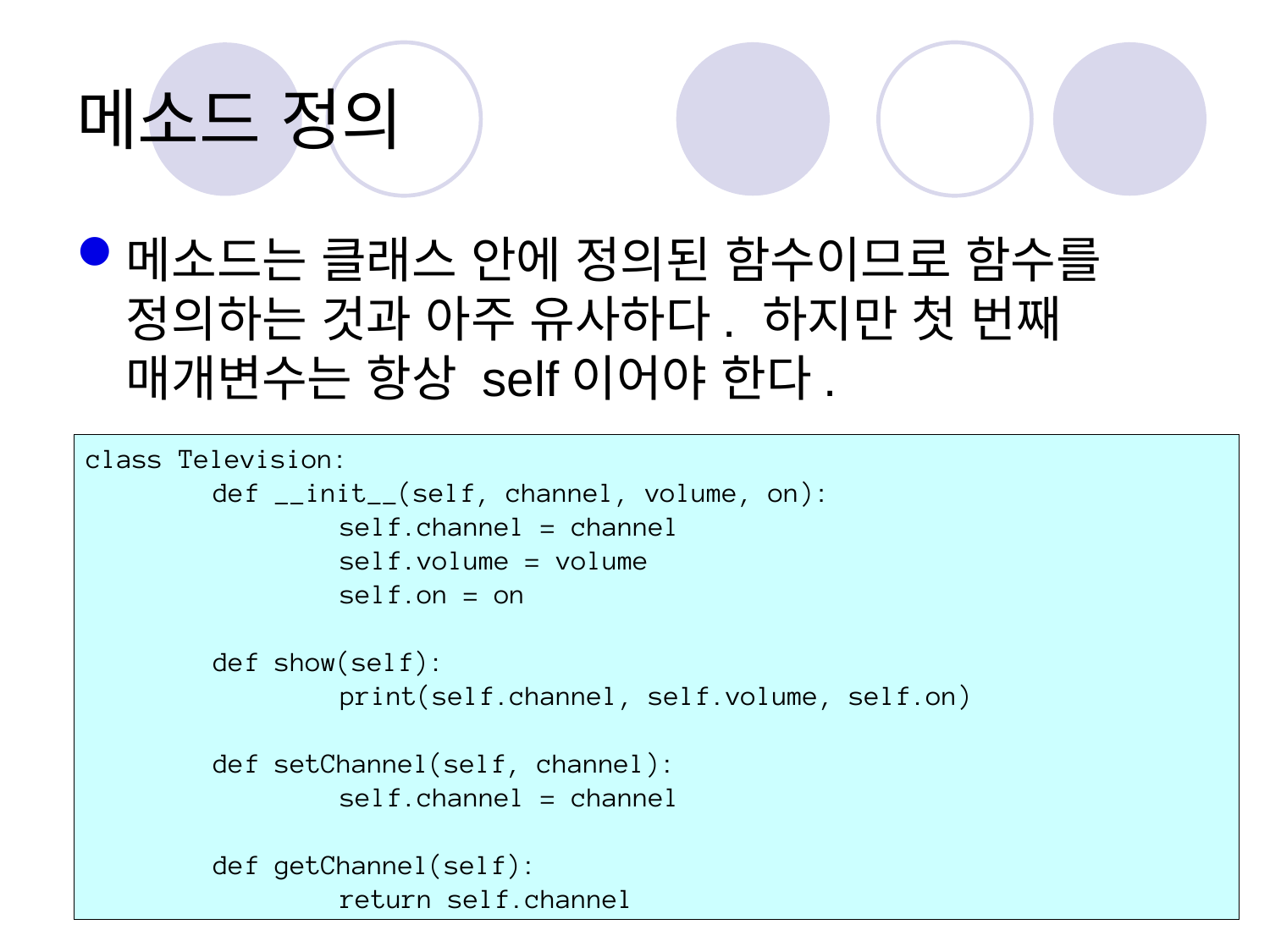

# 메소드 정의
메소드는 클래스 안에 정의된 함수이므로 함수를 정의하는 것과 아주 유사하다. 하지만 첫 번째 매개변수는 항상 self이어야 한다.
class Television:
	def __init__(self, channel, volume, on):
		self.channel = channel
		self.volume = volume
		self.on = on

	def show(self):
		print(self.channel, self.volume, self.on)

	def setChannel(self, channel):
		self.channel = channel

	def getChannel(self):
		return self.channel